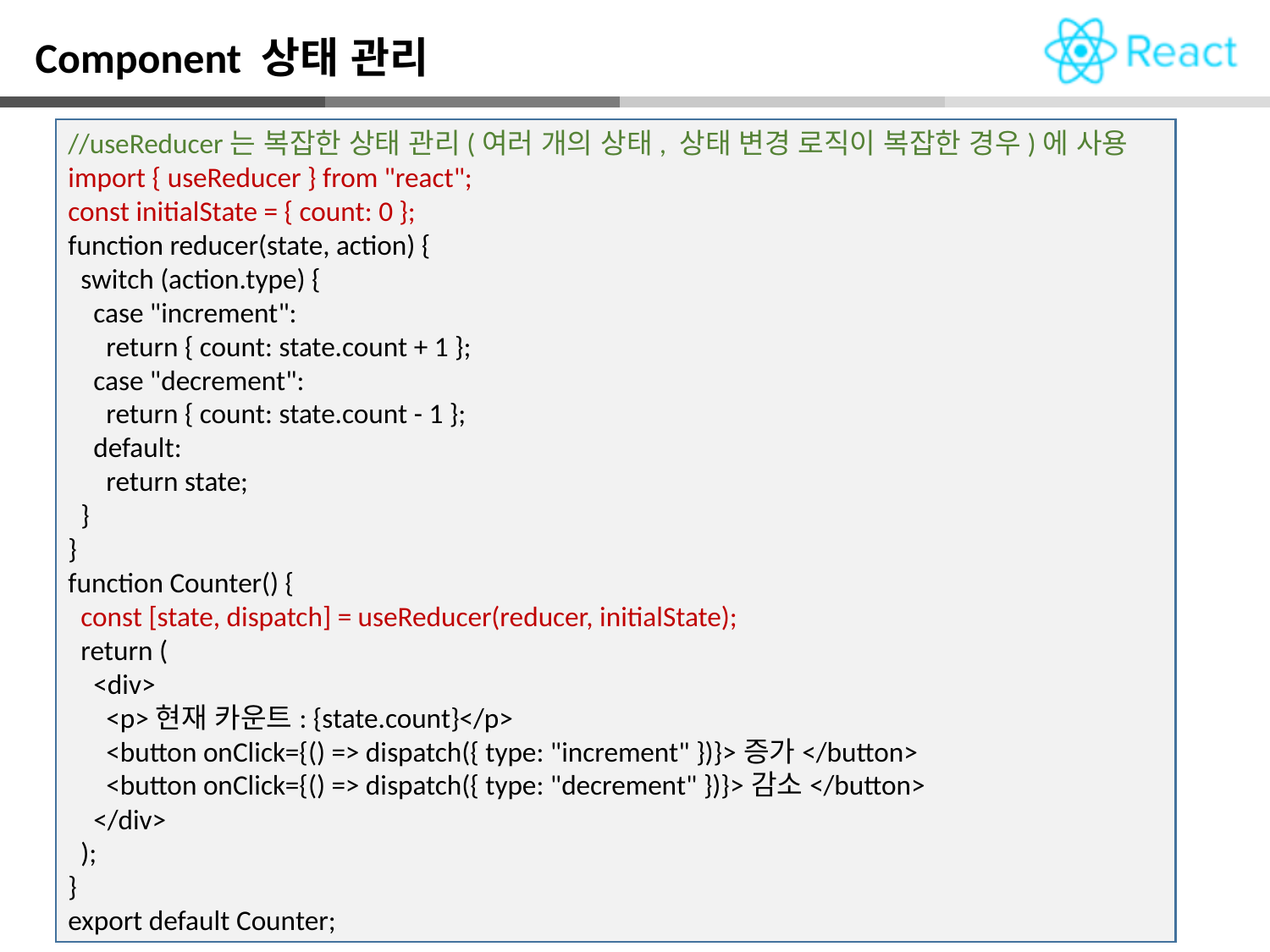

Component 상태 관리
//useReducer는 복잡한 상태 관리(여러 개의 상태, 상태 변경 로직이 복잡한 경우)에 사용
import { useReducer } from "react";
const initialState = { count: 0 };
function reducer(state, action) {
  switch (action.type) {
    case "increment":
      return { count: state.count + 1 };
    case "decrement":
      return { count: state.count - 1 };
    default:
      return state;
  }
}
function Counter() {
  const [state, dispatch] = useReducer(reducer, initialState);
  return (
    <div>
      <p>현재 카운트: {state.count}</p>
      <button onClick={() => dispatch({ type: "increment" })}>증가</button>
      <button onClick={() => dispatch({ type: "decrement" })}>감소</button>
    </div>
  );
}
export default Counter;